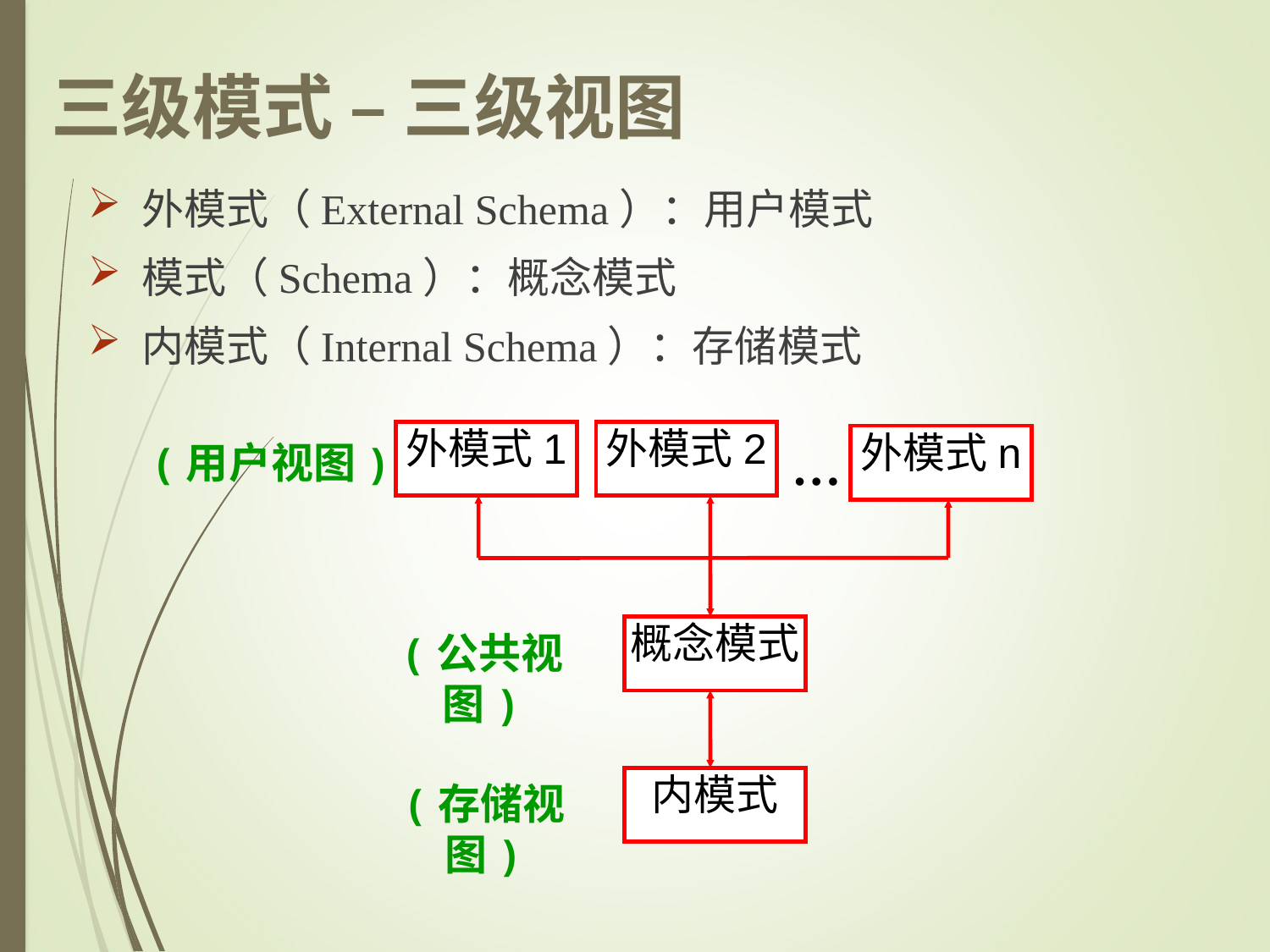

三级模式 – 三级视图

 外模式（External Schema）：用户模式
 模式（Schema）：概念模式
 内模式（Internal Schema）：存储模式

外模式1
外模式2
外模式n
(用户视图)
…

概念模式
(公共视图)

内模式
(存储视图)